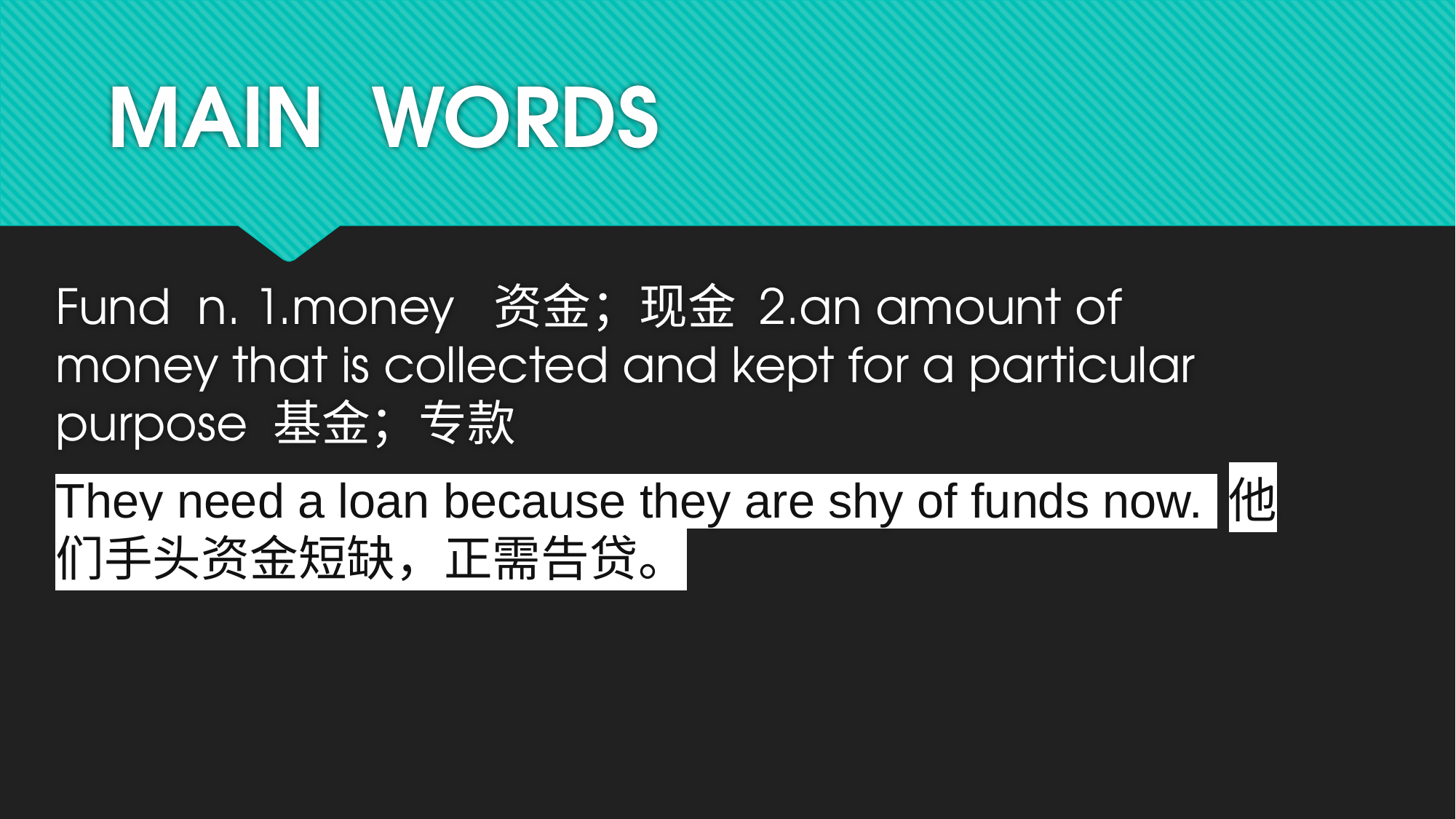

# MAIN  WORDS
Fund  n. 1.money  资金；现金 2.an amount of money that is collected and kept for a particular purpose 基金；专款
They need a loan because they are shy of funds now. 他们手头资金短缺，正需告贷。